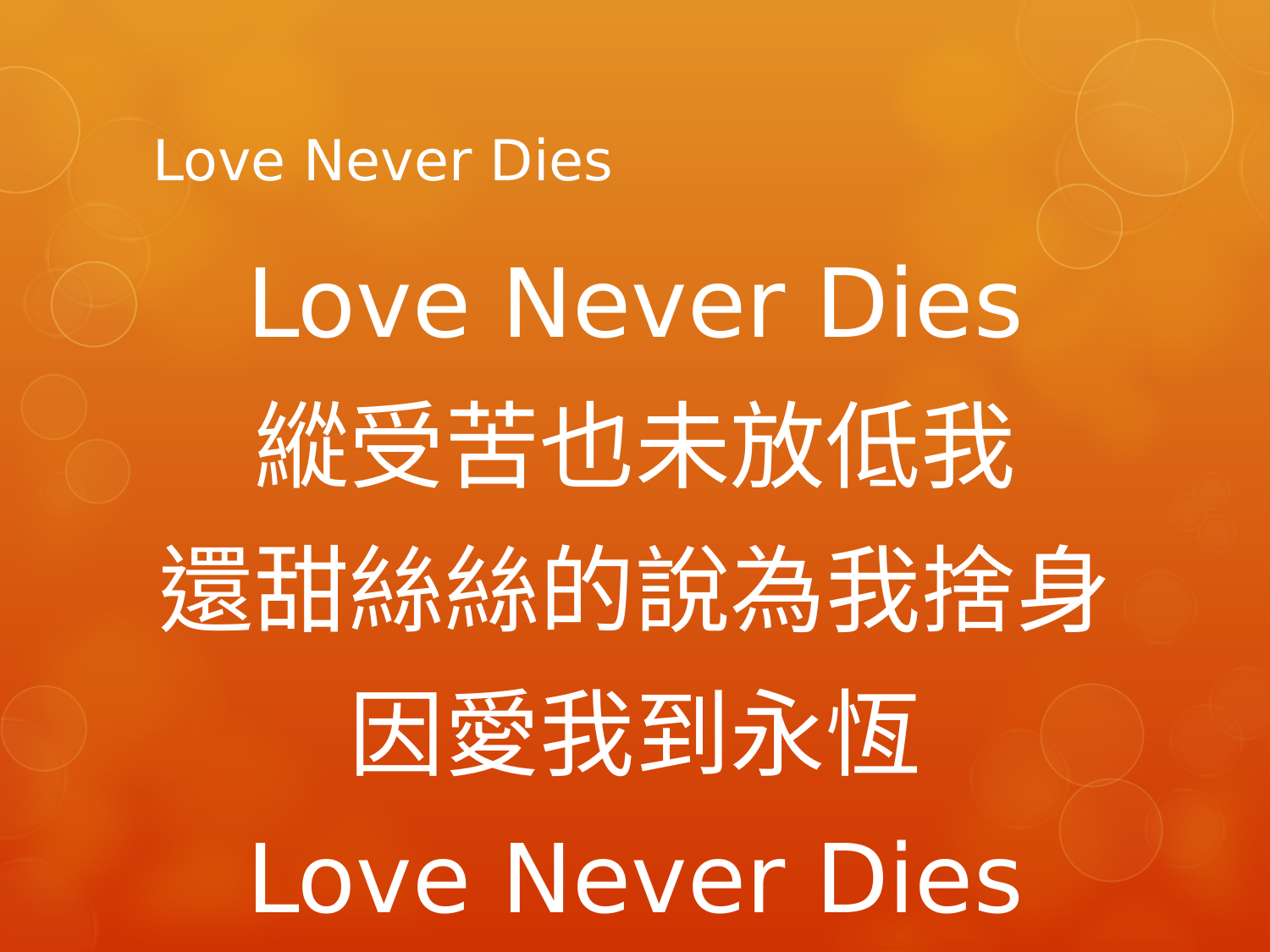

# Love Never Dies
Love Never Dies
縱受苦也未放低我
還甜絲絲的說為我捨身
因愛我到永恆
Love Never Dies